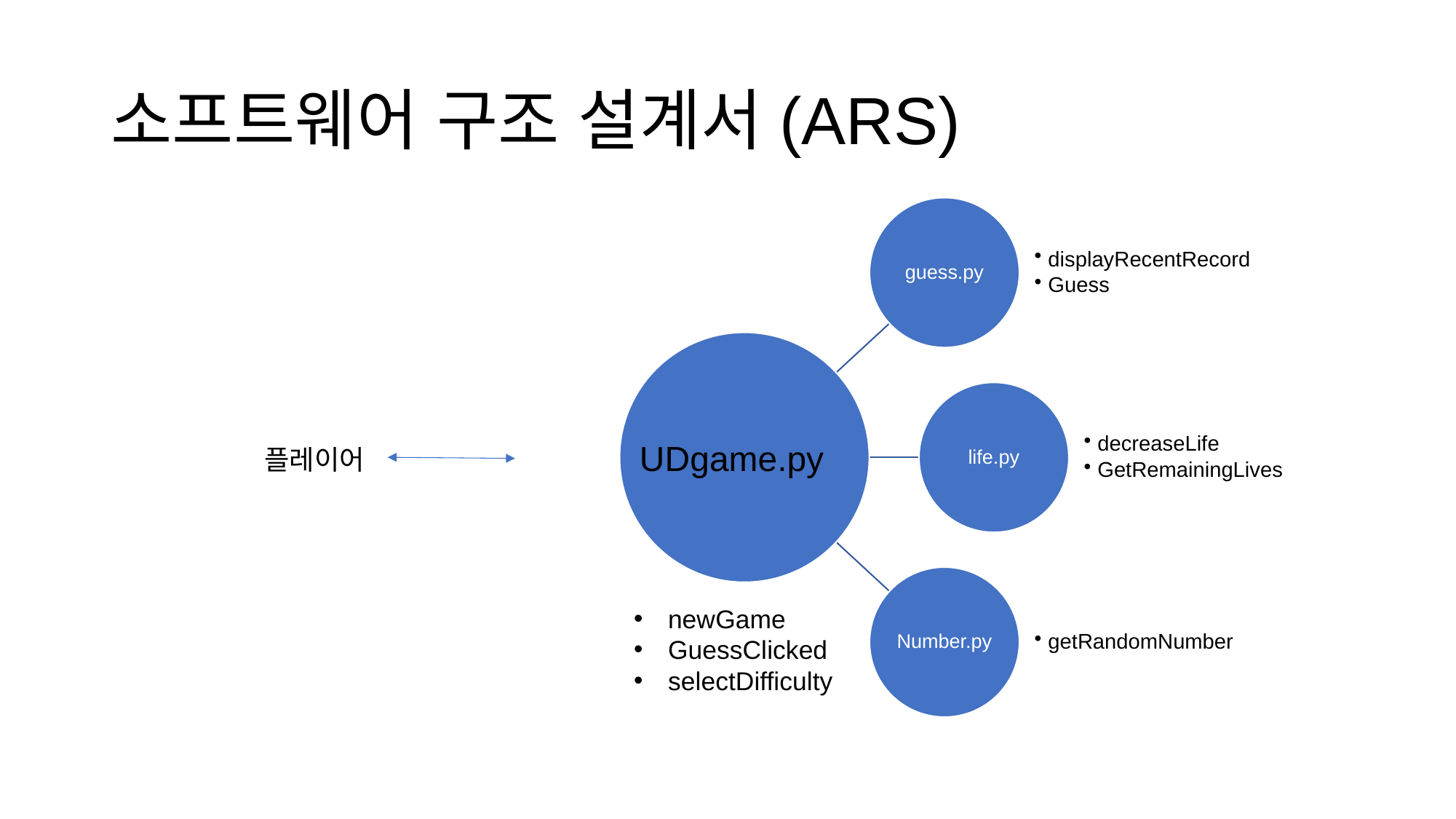

# 소프트웨어 구조 설계서(ARS)
guess.py
displayRecentRecord
Guess
life.py
decreaseLife
GetRemainingLives
Number.py
getRandomNumber
UDgame.py
플레이어
newGame
GuessClicked
selectDifficulty